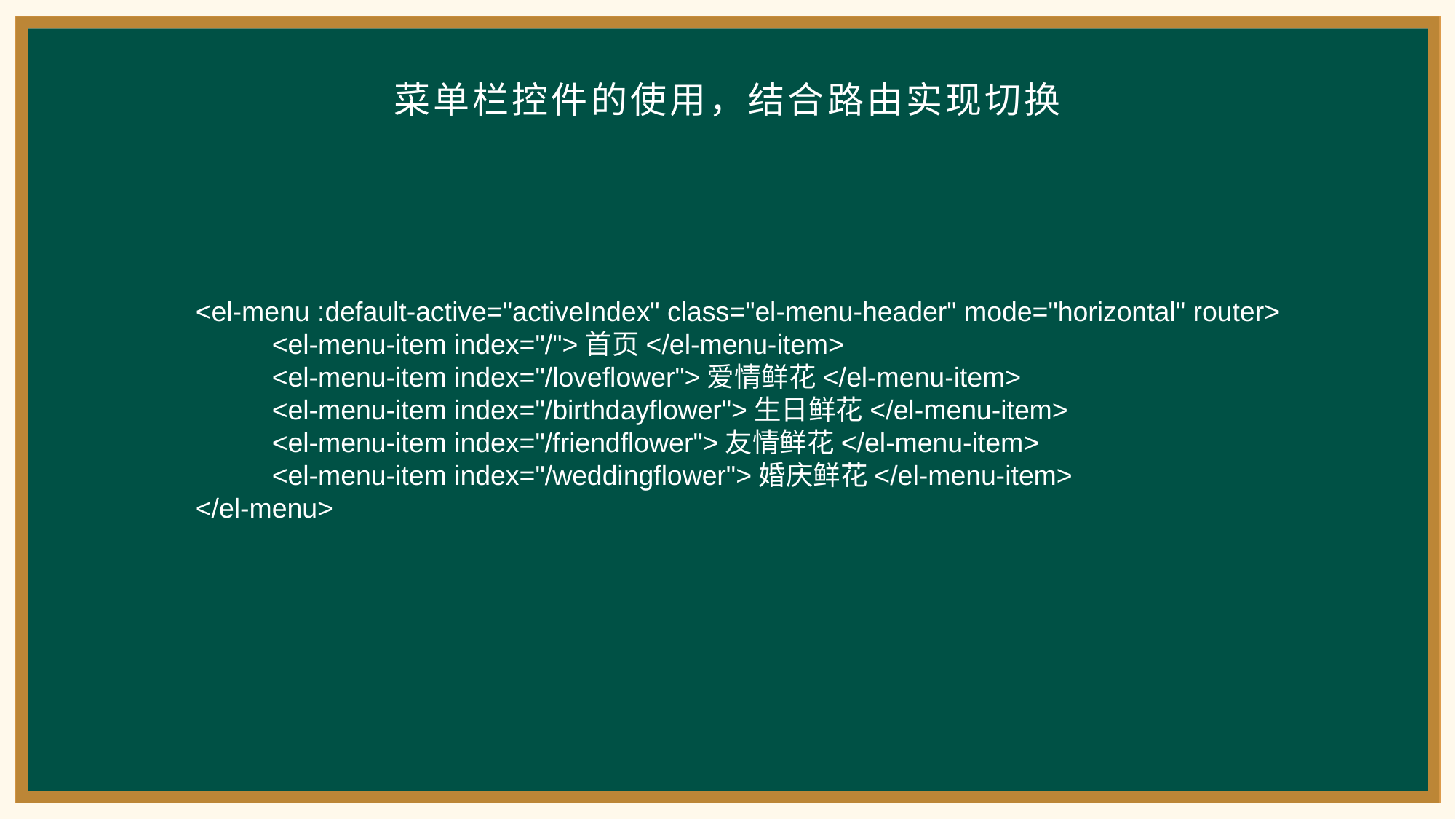

菜单栏控件的使用，结合路由实现切换
<el-menu :default-active="activeIndex" class="el-menu-header" mode="horizontal" router>
          <el-menu-item index="/">首页</el-menu-item>
          <el-menu-item index="/loveflower">爱情鲜花</el-menu-item>
          <el-menu-item index="/birthdayflower">生日鲜花</el-menu-item>
          <el-menu-item index="/friendflower">友情鲜花</el-menu-item>
          <el-menu-item index="/weddingflower">婚庆鲜花</el-menu-item>
</el-menu>